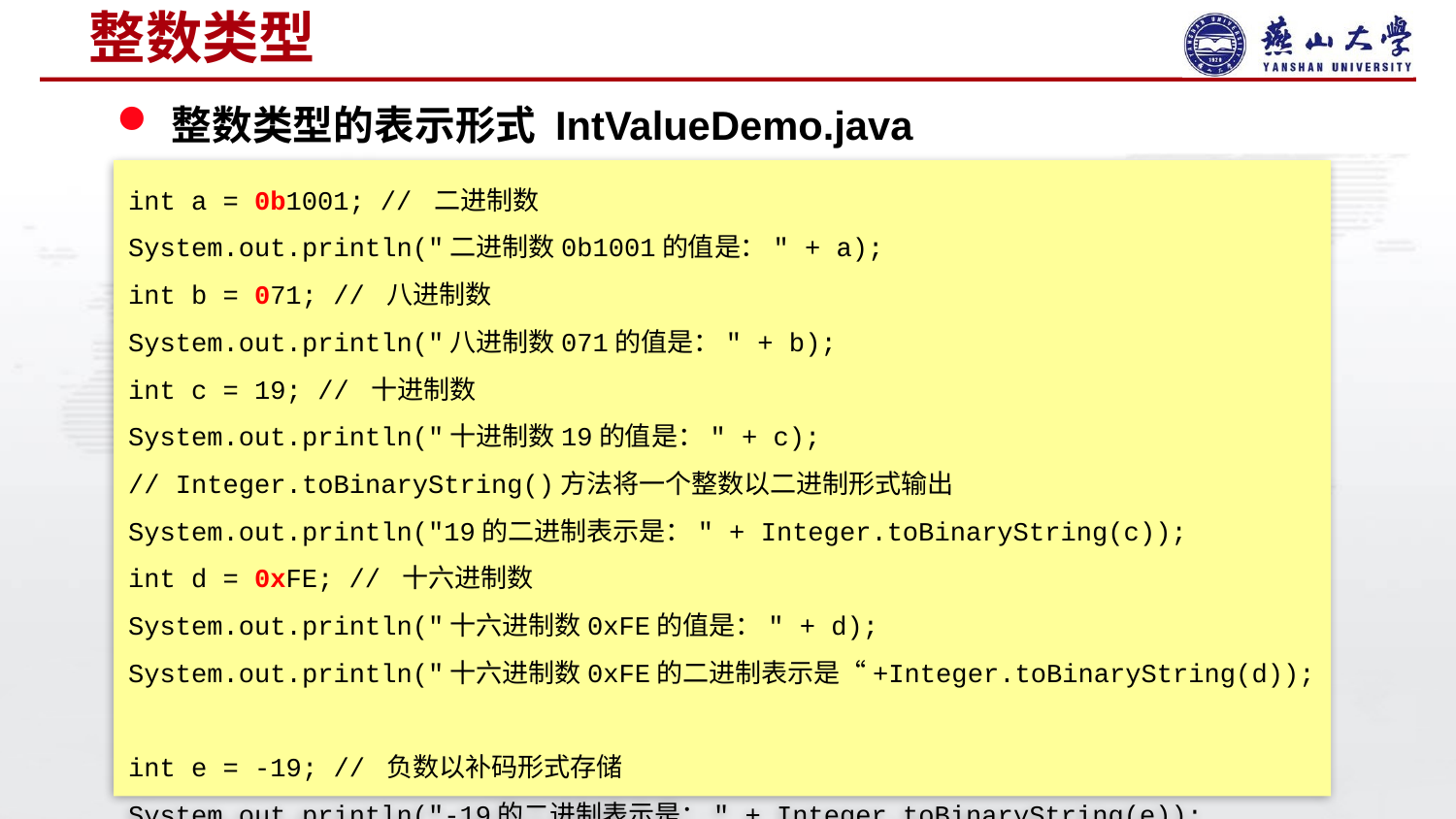

# 整数类型
整数类型的表示形式 IntValueDemo.java
int a = 0b1001; // 二进制数
System.out.println("二进制数0b1001的值是：" + a);
int b = 071; // 八进制数
System.out.println("八进制数071的值是：" + b);
int c = 19; // 十进制数
System.out.println("十进制数19的值是：" + c);
// Integer.toBinaryString()方法将一个整数以二进制形式输出
System.out.println("19的二进制表示是：" + Integer.toBinaryString(c));
int d = 0xFE; // 十六进制数
System.out.println("十六进制数0xFE的值是：" + d);
System.out.println("十六进制数0xFE的二进制表示是“+Integer.toBinaryString(d));
int e = -19; // 负数以补码形式存储
System.out.println("-19的二进制表示是：" + Integer.toBinaryString(e));